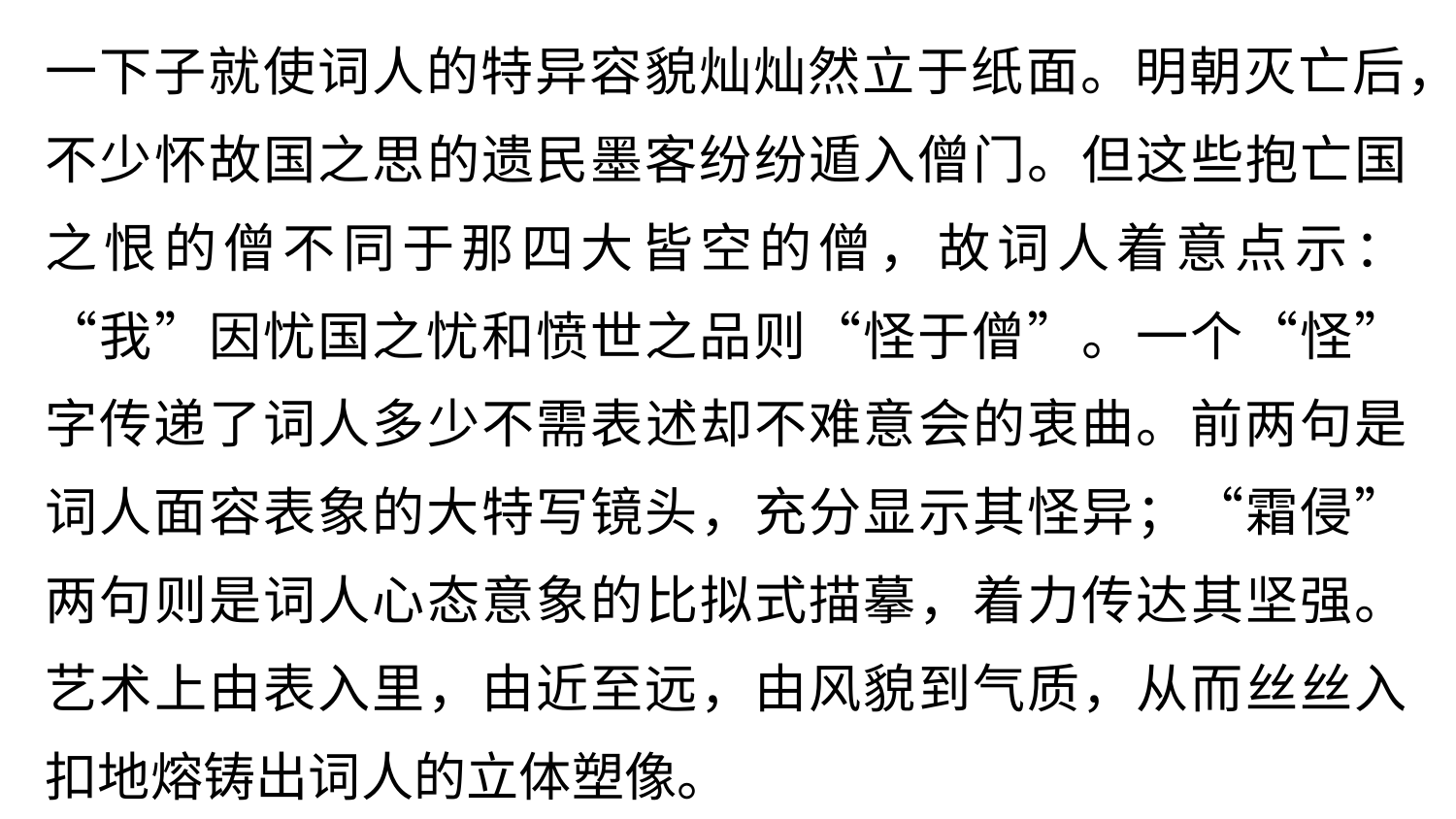

一下子就使词人的特异容貌灿灿然立于纸面。明朝灭亡后，不少怀故国之思的遗民墨客纷纷遁入僧门。但这些抱亡国之恨的僧不同于那四大皆空的僧，故词人着意点示：“我”因忧国之忧和愤世之品则“怪于僧”。一个“怪”字传递了词人多少不需表述却不难意会的衷曲。前两句是词人面容表象的大特写镜头，充分显示其怪异；“霜侵”两句则是词人心态意象的比拟式描摹，着力传达其坚强。艺术上由表入里，由近至远，由风貌到气质，从而丝丝入扣地熔铸出词人的立体塑像。